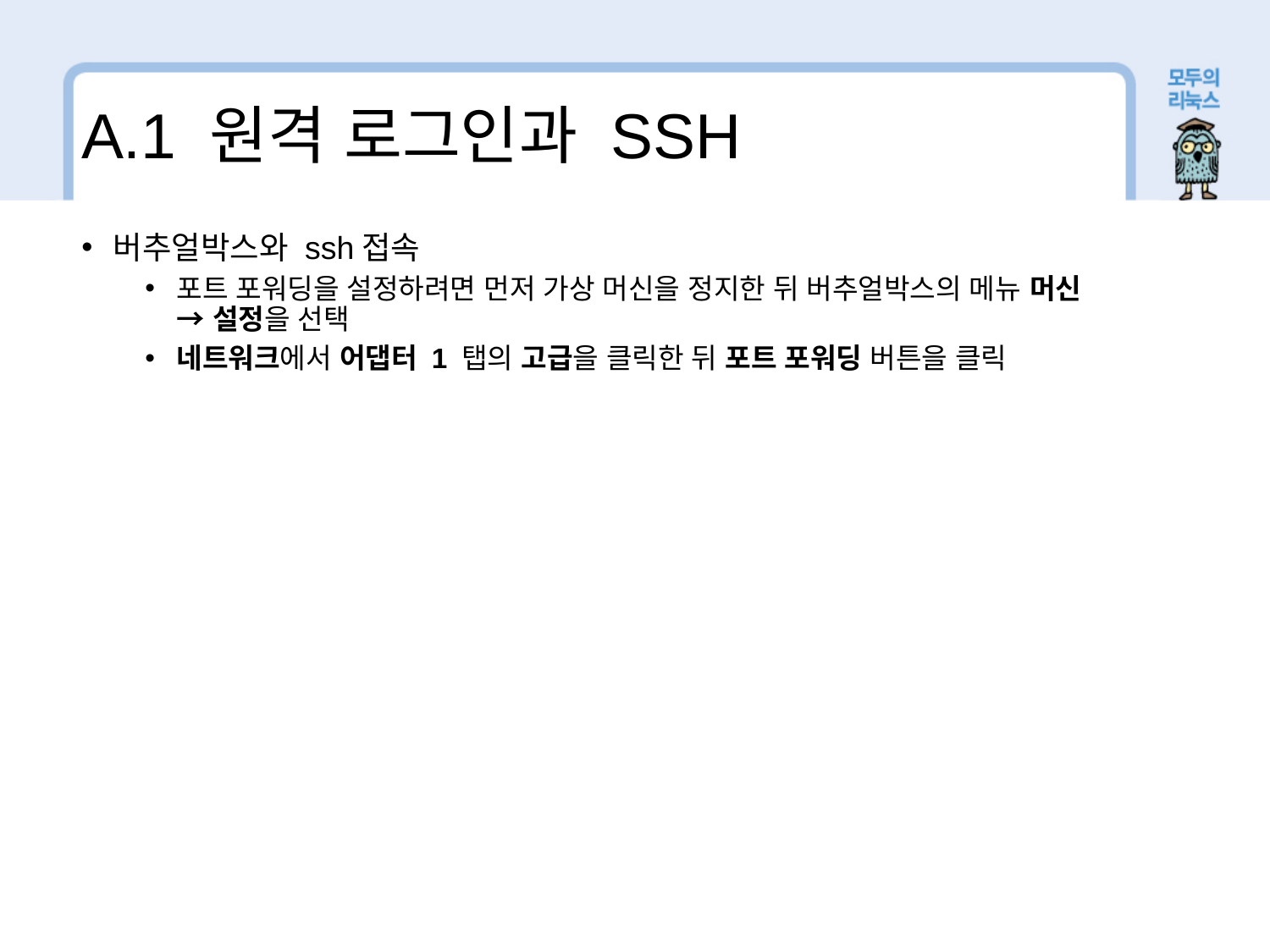

A.1 원격 로그인과 SSH
버추얼박스와 ssh접속
포트 포워딩을 설정하려면 먼저 가상 머신을 정지한 뒤 버추얼박스의 메뉴 머신 → 설정을 선택
네트워크에서 어댑터 1 탭의 고급을 클릭한 뒤 포트 포워딩 버튼을 클릭